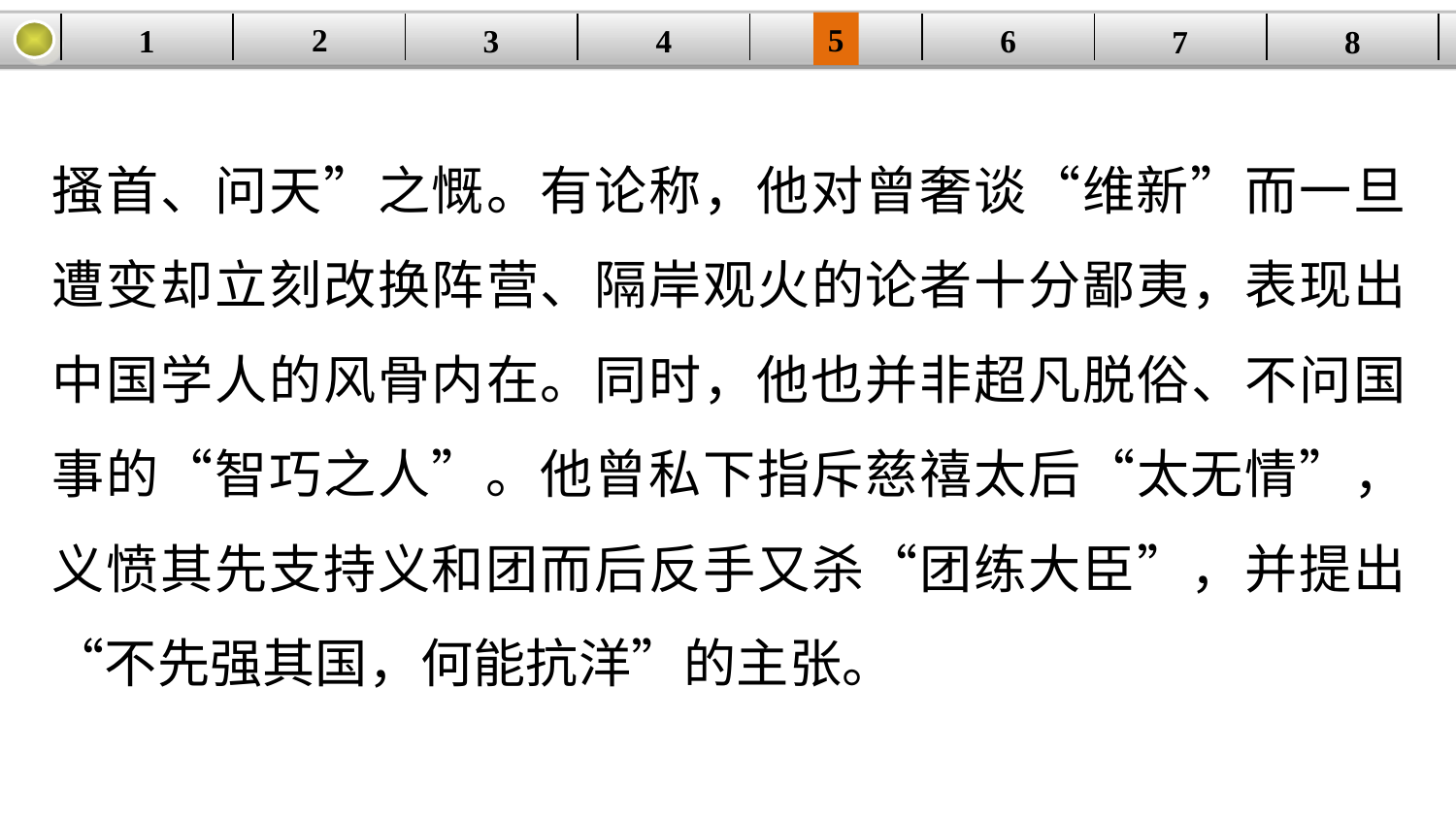

5
2
1
4
6
|  |  |  |  |  |  |  |  |
| --- | --- | --- | --- | --- | --- | --- | --- |
3
8
7

搔首、问天”之慨。有论称，他对曾奢谈“维新”而一旦遭变却立刻改换阵营、隔岸观火的论者十分鄙夷，表现出中国学人的风骨内在。同时，他也并非超凡脱俗、不问国事的“智巧之人”。他曾私下指斥慈禧太后“太无情”，义愤其先支持义和团而后反手又杀“团练大臣”，并提出“不先强其国，何能抗洋”的主张。